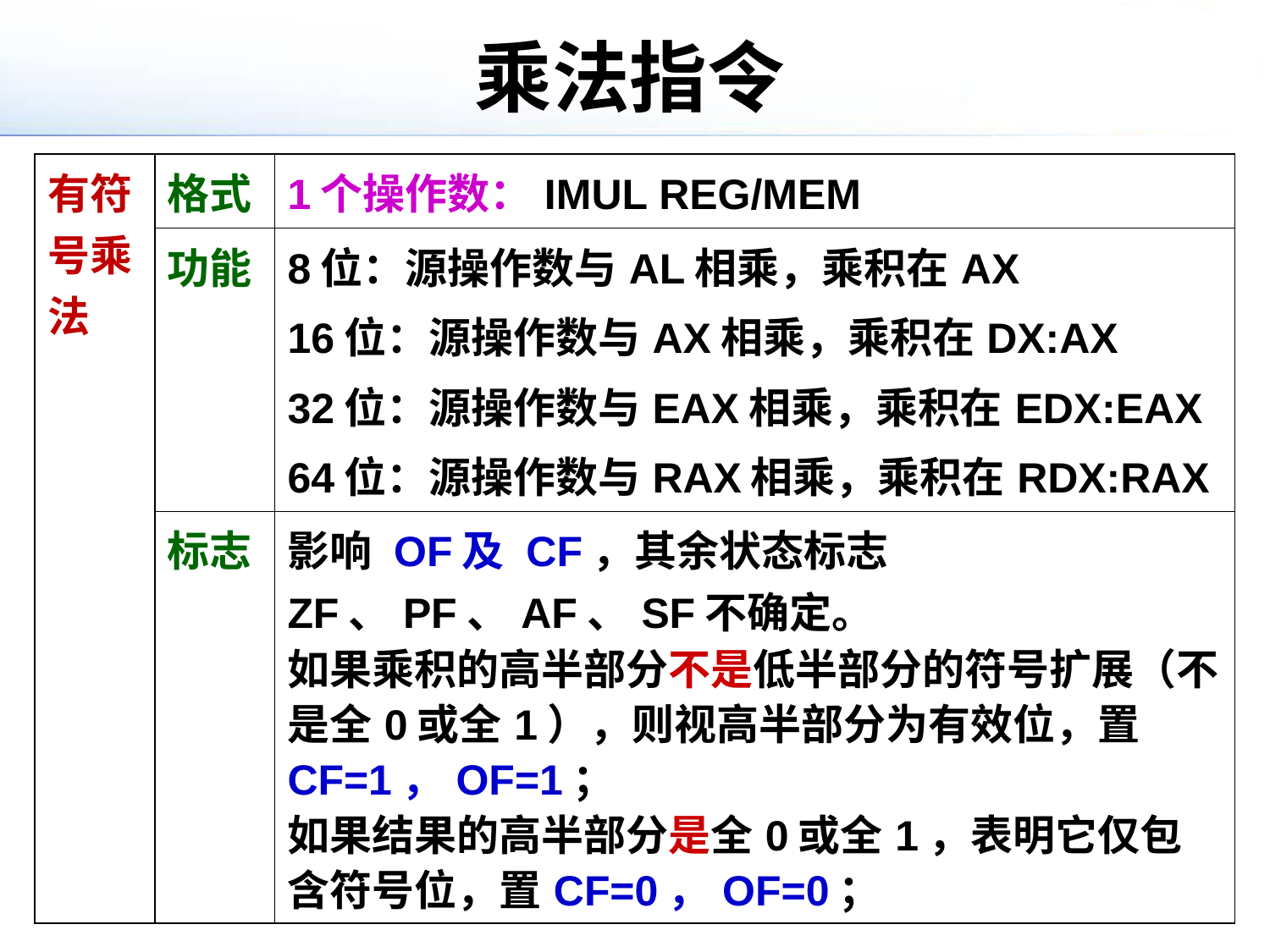

# 乘法指令
| 有符号乘法 | 格式 | 1个操作数：IMUL REG/MEM |
| --- | --- | --- |
|  | 功能 | 8位：源操作数与AL相乘，乘积在AX 16位：源操作数与AX相乘，乘积在DX:AX 32位：源操作数与EAX相乘，乘积在EDX:EAX 64位：源操作数与RAX相乘，乘积在RDX:RAX |
|  | 标志 | 影响 OF及 CF，其余状态标志ZF、PF、AF、SF不确定。 如果乘积的高半部分不是低半部分的符号扩展（不是全0或全1），则视高半部分为有效位，置CF=1，OF=1； 如果结果的高半部分是全0或全1，表明它仅包含符号位，置CF=0，OF=0； |